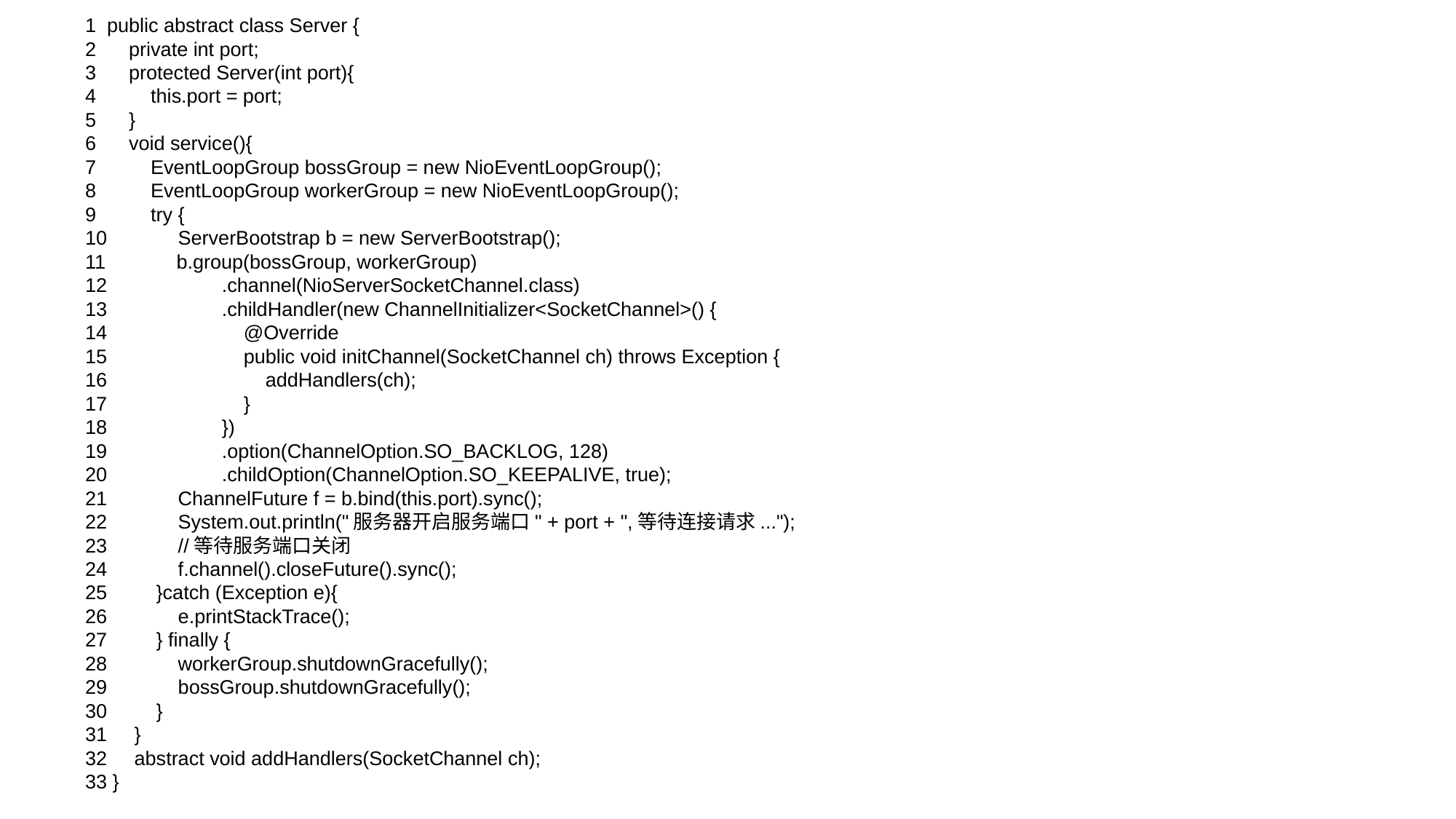

1  public abstract class Server {
2      private int port;
3      protected Server(int port){
4          this.port = port;
5      }
6      void service(){
7          EventLoopGroup bossGroup = new NioEventLoopGroup();
8          EventLoopGroup workerGroup = new NioEventLoopGroup();
9          try {
10             ServerBootstrap b = new ServerBootstrap();
11             b.group(bossGroup, workerGroup)
12                     .channel(NioServerSocketChannel.class)
13                     .childHandler(new ChannelInitializer<SocketChannel>() {
14                         @Override
15                         public void initChannel(SocketChannel ch) throws Exception {
16                             addHandlers(ch);
17                         }
18                     })
19                     .option(ChannelOption.SO_BACKLOG, 128)
20                     .childOption(ChannelOption.SO_KEEPALIVE, true);
21             ChannelFuture f = b.bind(this.port).sync();
22             System.out.println("服务器开启服务端口" + port + ",等待连接请求...");
23             //等待服务端口关闭
24             f.channel().closeFuture().sync();
25         }catch (Exception e){
26             e.printStackTrace();
27         } finally {
28             workerGroup.shutdownGracefully();
29             bossGroup.shutdownGracefully();
30         }
31     }
32     abstract void addHandlers(SocketChannel ch);
33 }